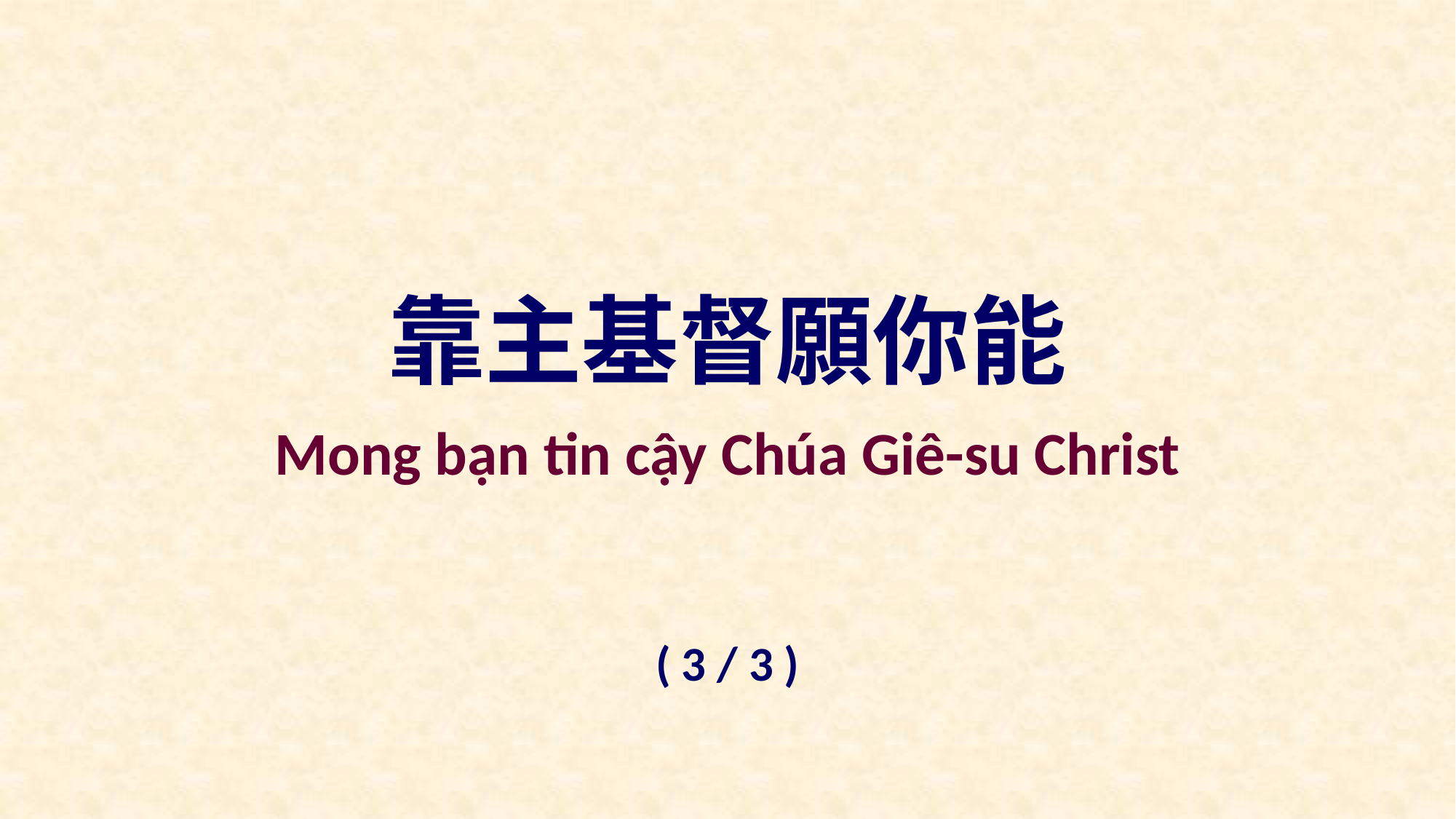

靠主基督願你能
Mong bạn tin cậy Chúa Giê-su Christ
( 3 / 3 )